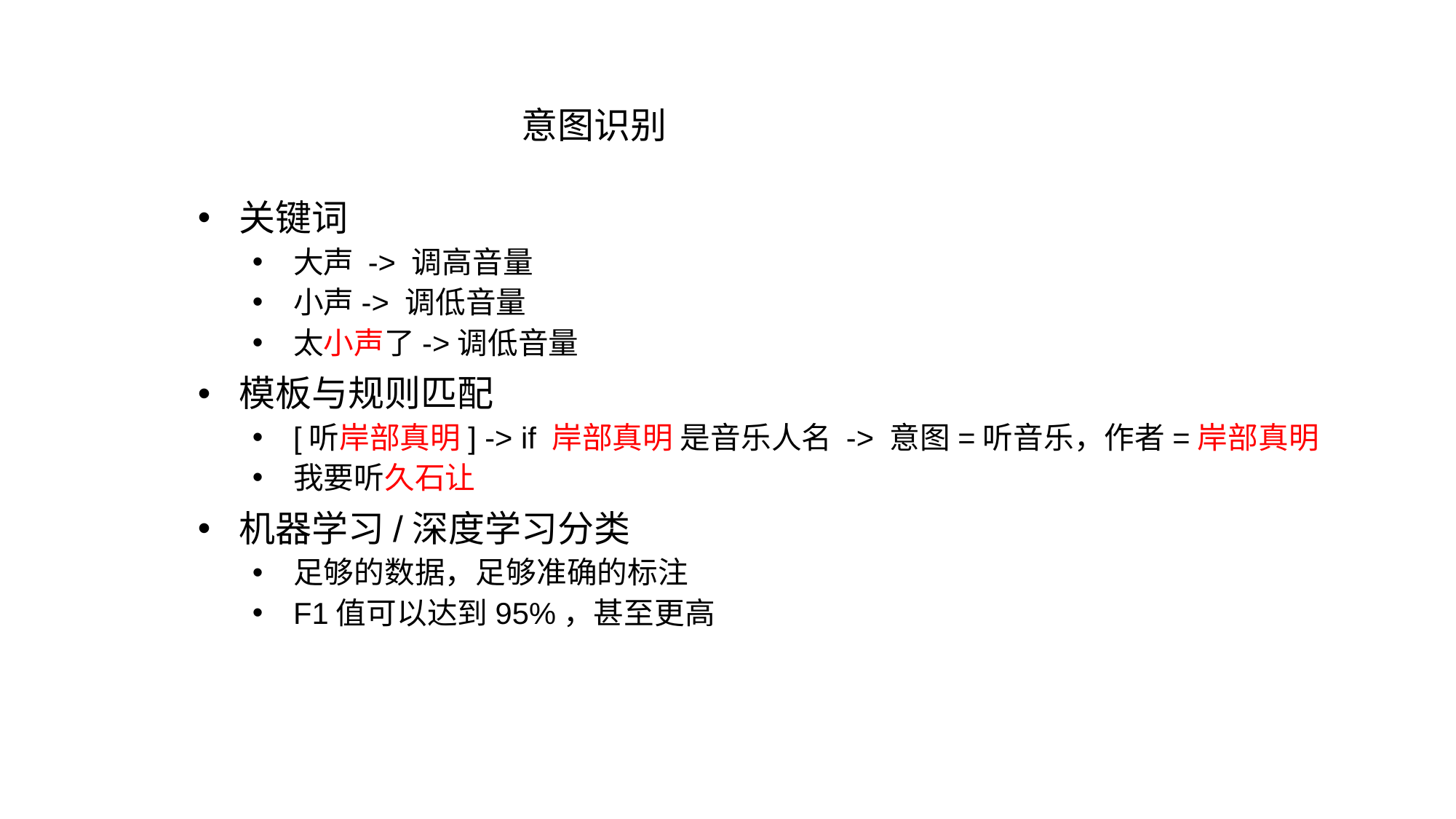

意图识别

关键词
大声 -> 调高音量
小声-> 调低音量
太小声了->调低音量
模板与规则匹配
[听岸部真明] -> if 岸部真明 是音乐人名 -> 意图=听音乐，作者=岸部真明
我要听久石让
机器学习/深度学习分类
足够的数据，足够准确的标注
F1值可以达到95%，甚至更高